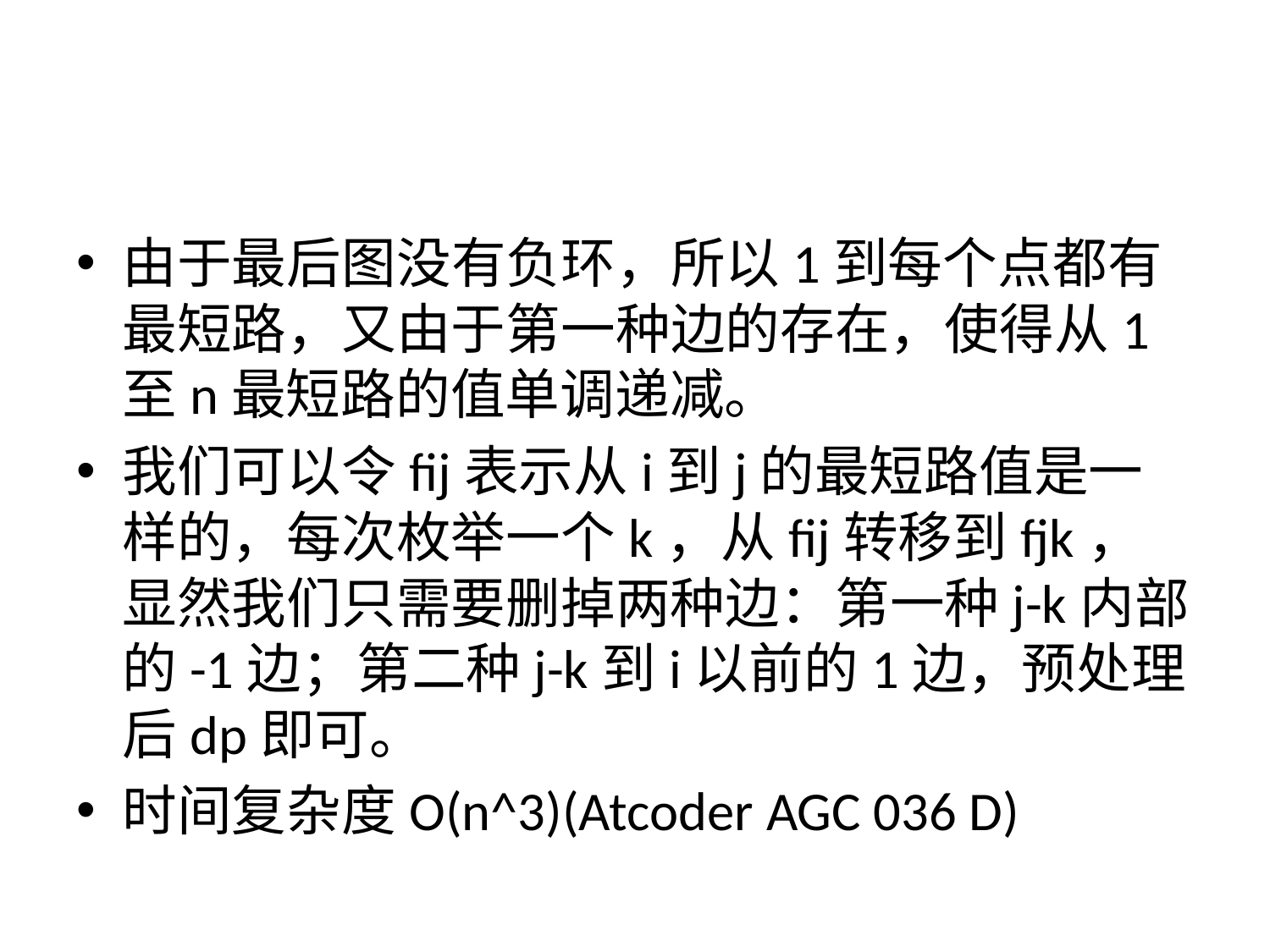

#
由于最后图没有负环，所以1到每个点都有最短路，又由于第一种边的存在，使得从1至n最短路的值单调递减。
我们可以令fij表示从i到j的最短路值是一样的，每次枚举一个k，从fij转移到fjk，显然我们只需要删掉两种边：第一种j-k内部的-1边；第二种j-k到i以前的1边，预处理后dp即可。
时间复杂度O(n^3)(Atcoder AGC 036 D)